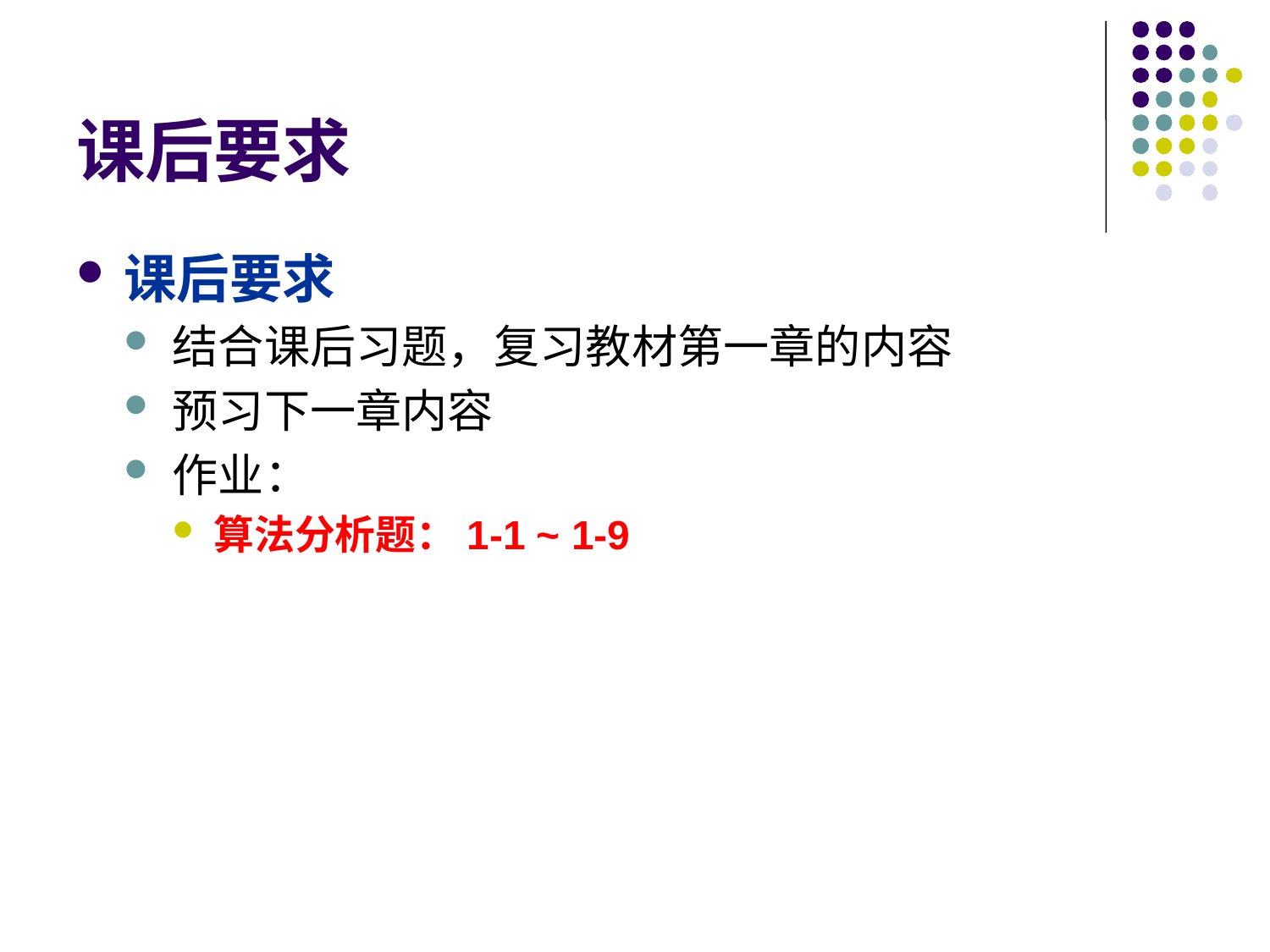

# 课后要求
课后要求
结合课后习题，复习教材第一章的内容
预习下一章内容
作业：
算法分析题：1-1 ~ 1-9